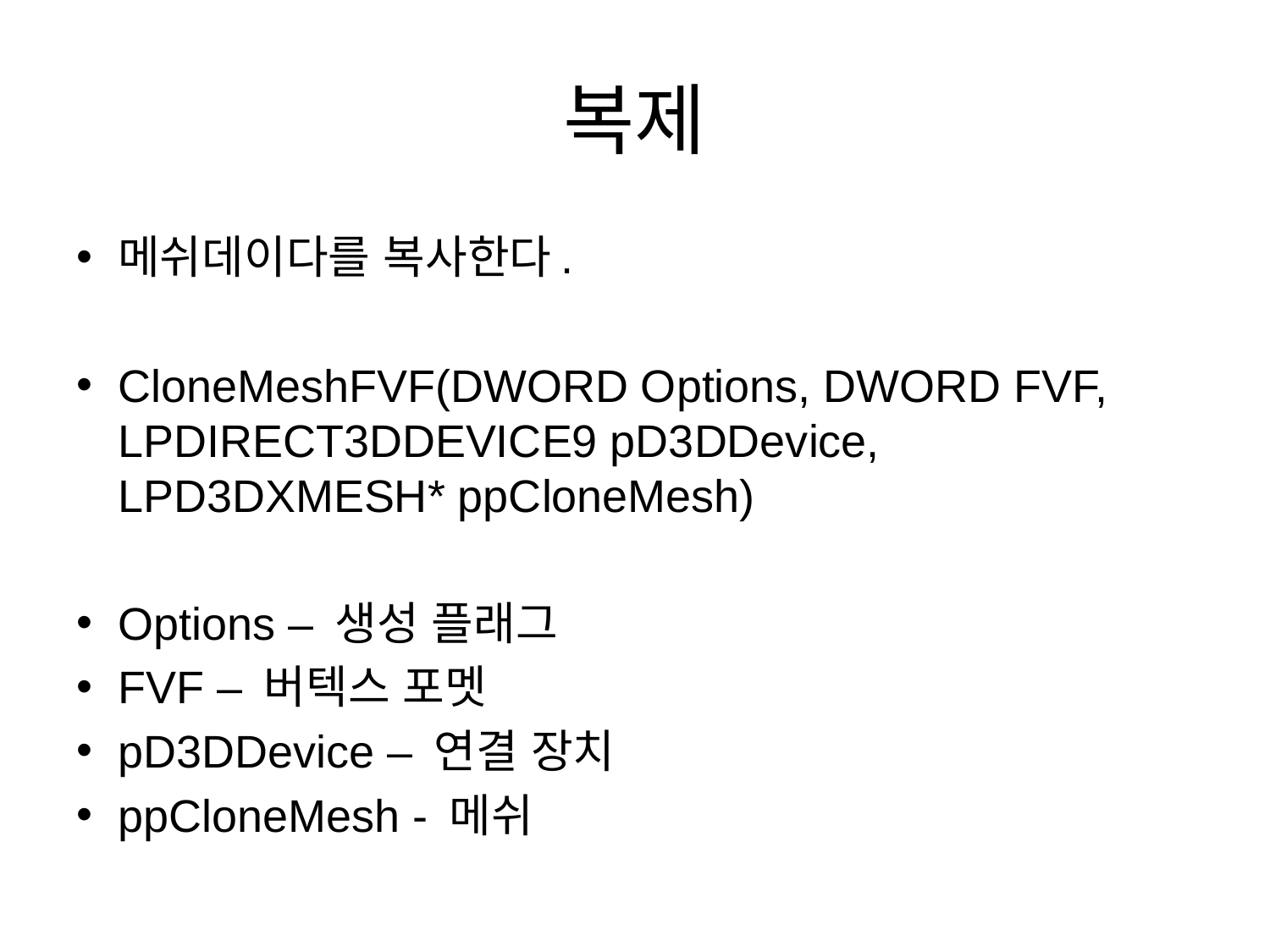

# 복제
메쉬데이다를 복사한다.

CloneMeshFVF(DWORD Options, DWORD FVF, LPDIRECT3DDEVICE9 pD3DDevice, LPD3DXMESH* ppCloneMesh)

Options – 생성 플래그
FVF – 버텍스 포멧
pD3DDevice – 연결 장치
ppCloneMesh - 메쉬